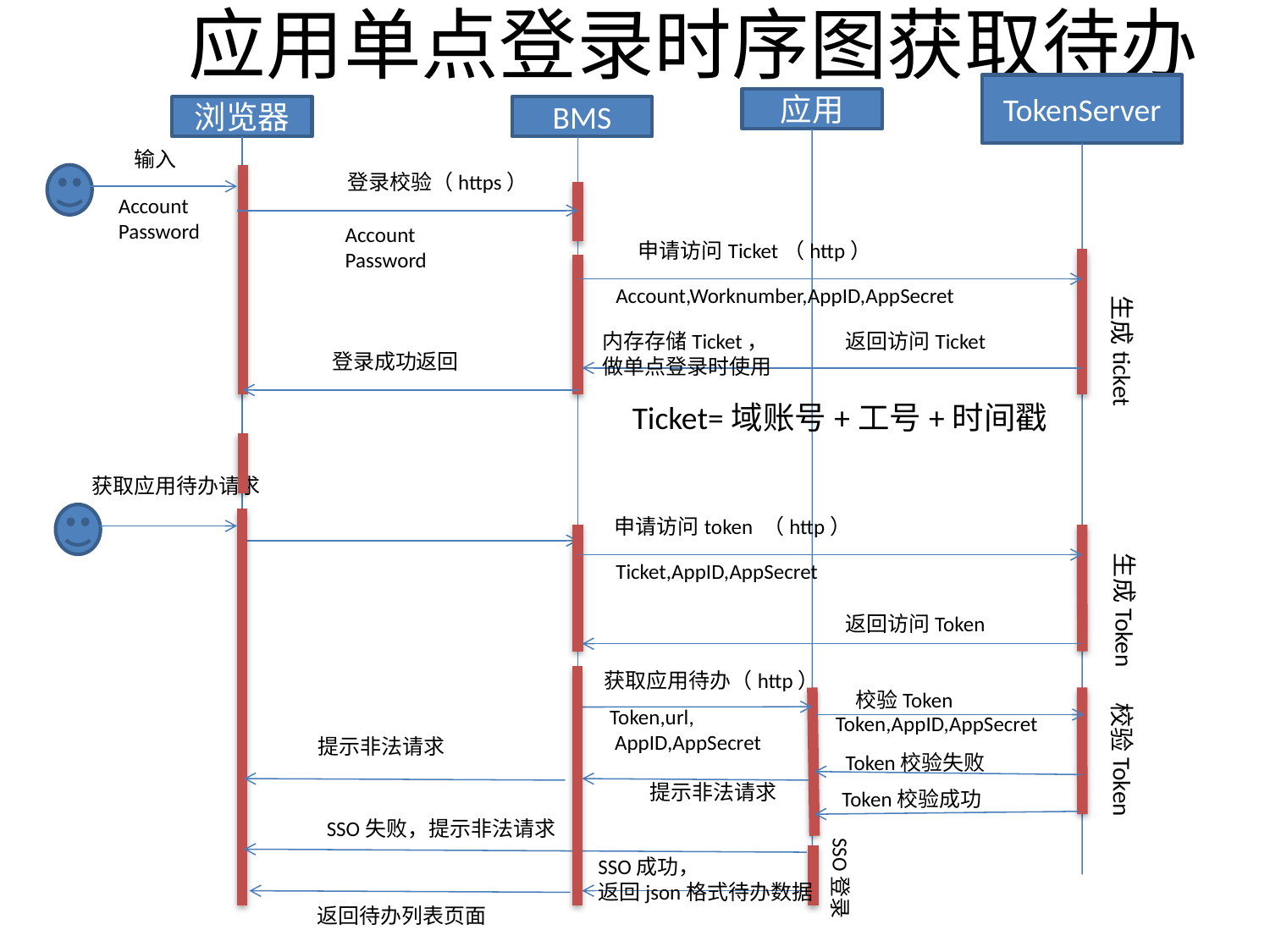

# 应用单点登录时序图获取待办
TokenServer
应用
浏览器
BMS
输入
登录校验（https）

Account
Password
Account
Password
申请访问Ticket（http）
Account,Worknumber,AppID,AppSecret
生成ticket
内存存储Ticket，
做单点登录时使用
返回访问Ticket
登录成功返回
Ticket=域账号+工号+时间戳
获取应用待办请求

申请访问token （http）
生成Token
Ticket,AppID,AppSecret
返回访问Token
获取应用待办（http）
校验Token
校验Token
Token,url,
 AppID,AppSecret
Token,AppID,AppSecret
提示非法请求
Token校验失败
提示非法请求
Token校验成功
SSO失败，提示非法请求
SSO登录
SSO成功，
返回json格式待办数据
返回待办列表页面